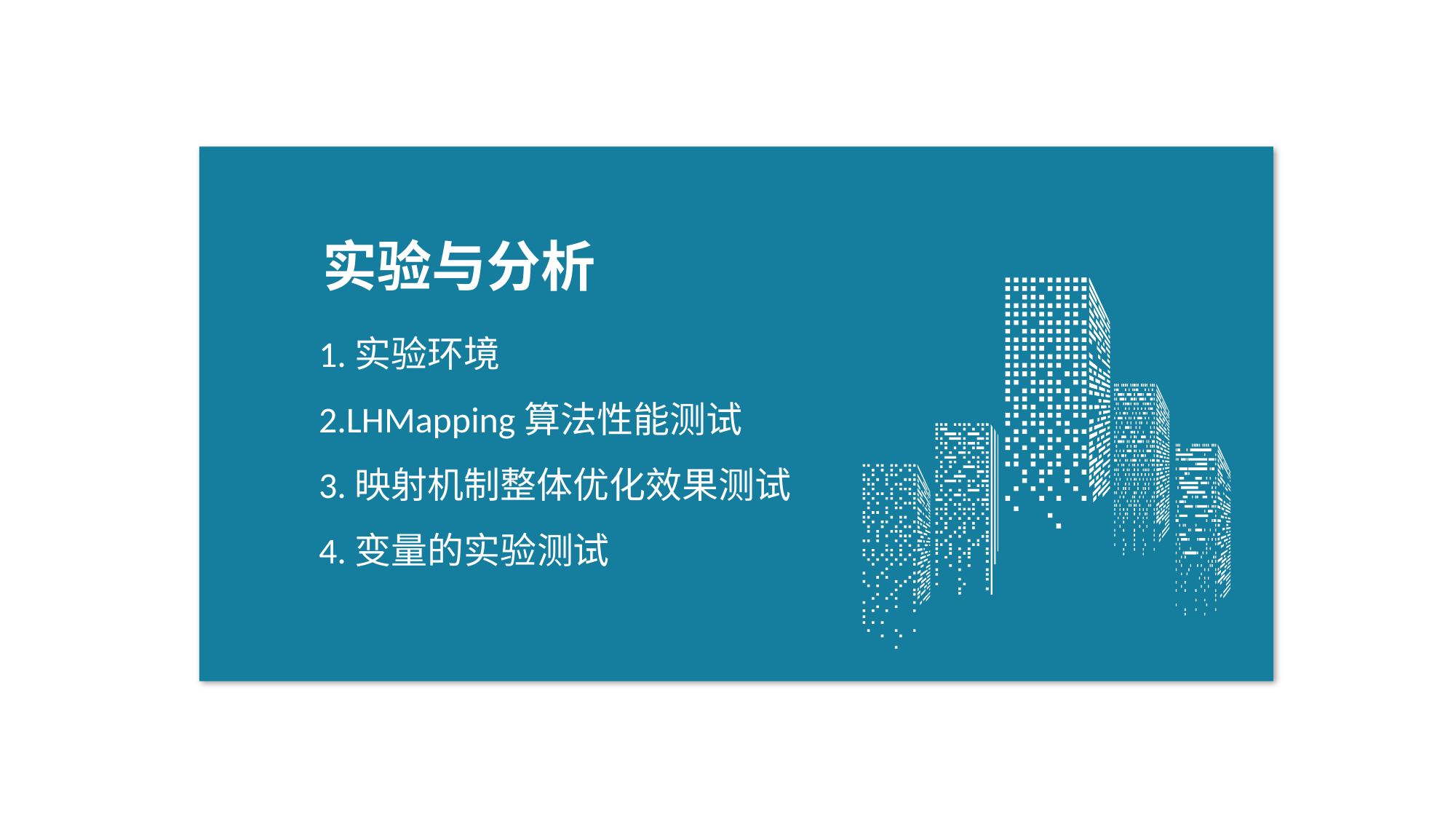

实验与分析

1.实验环境
2.LHMapping算法性能测试
3.映射机制整体优化效果测试
4.变量的实验测试